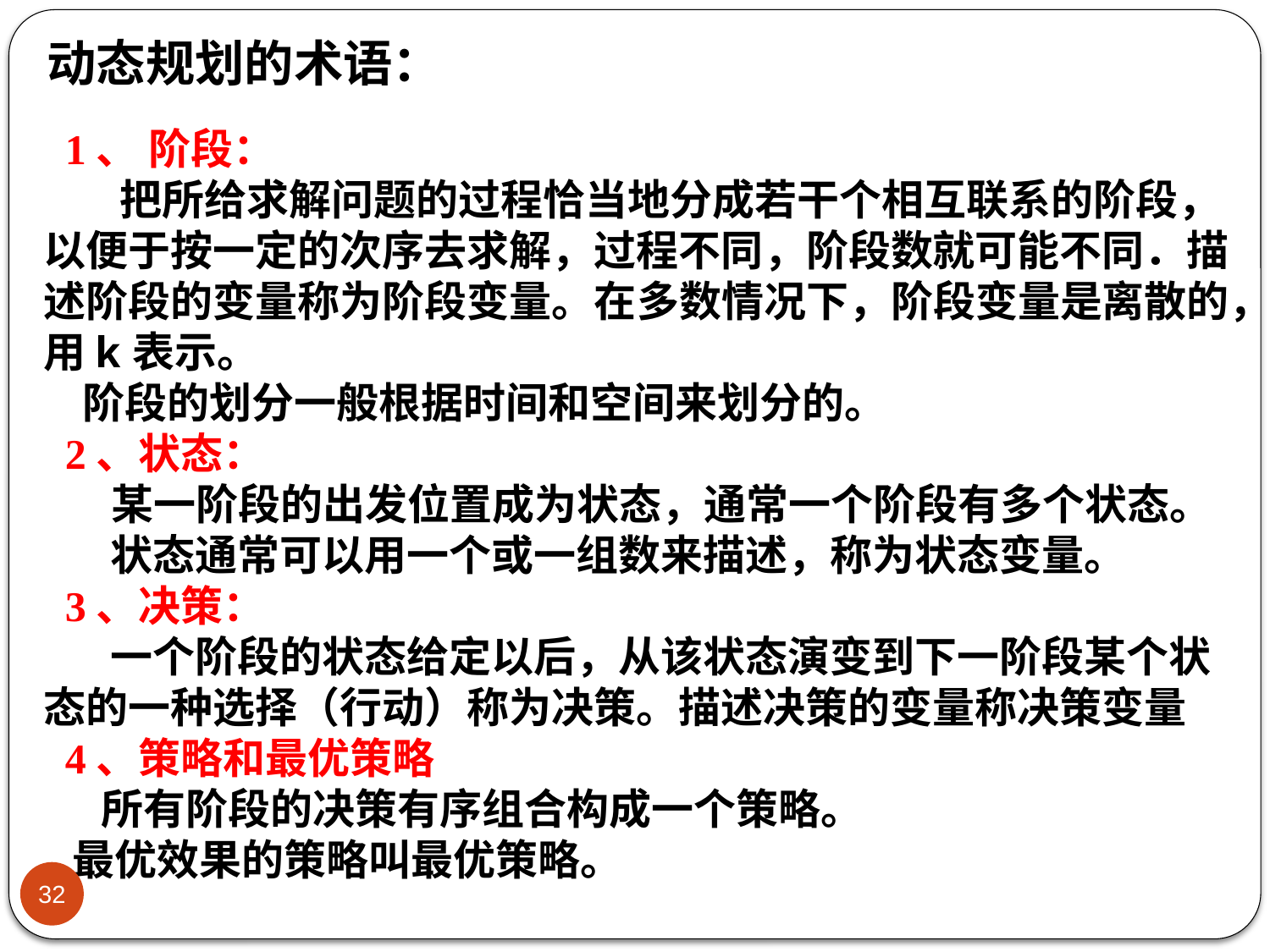

动态规划的术语：
  1、 阶段：
        把所给求解问题的过程恰当地分成若干个相互联系的阶段，以便于按一定的次序去求解，过程不同，阶段数就可能不同．描述阶段的变量称为阶段变量。在多数情况下，阶段变量是离散的，用k表示。
   阶段的划分一般根据时间和空间来划分的。
  2、状态：
      某一阶段的出发位置成为状态，通常一个阶段有多个状态。
       状态通常可以用一个或一组数来描述，称为状态变量。
  3、决策：
       一个阶段的状态给定以后，从该状态演变到下一阶段某个状态的一种选择（行动）称为决策。描述决策的变量称决策变量
  4、策略和最优策略
      所有阶段的决策有序组合构成一个策略。
   最优效果的策略叫最优策略。
32